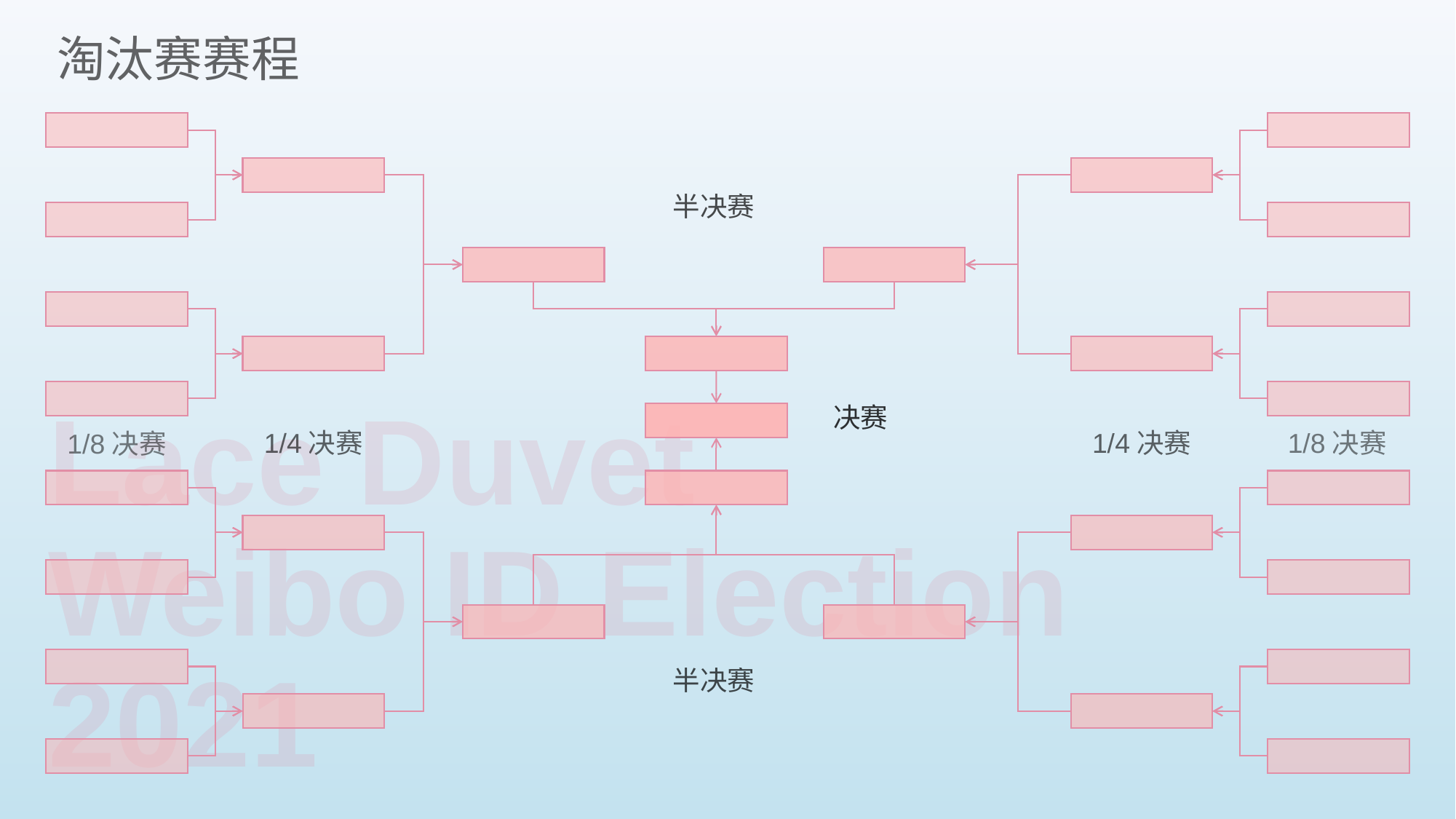

淘汰赛赛程

半决赛

决赛

1/4决赛
1/4决赛
1/8决赛
1/8决赛
# Lace Duvet Weibo ID Election 2021

半决赛